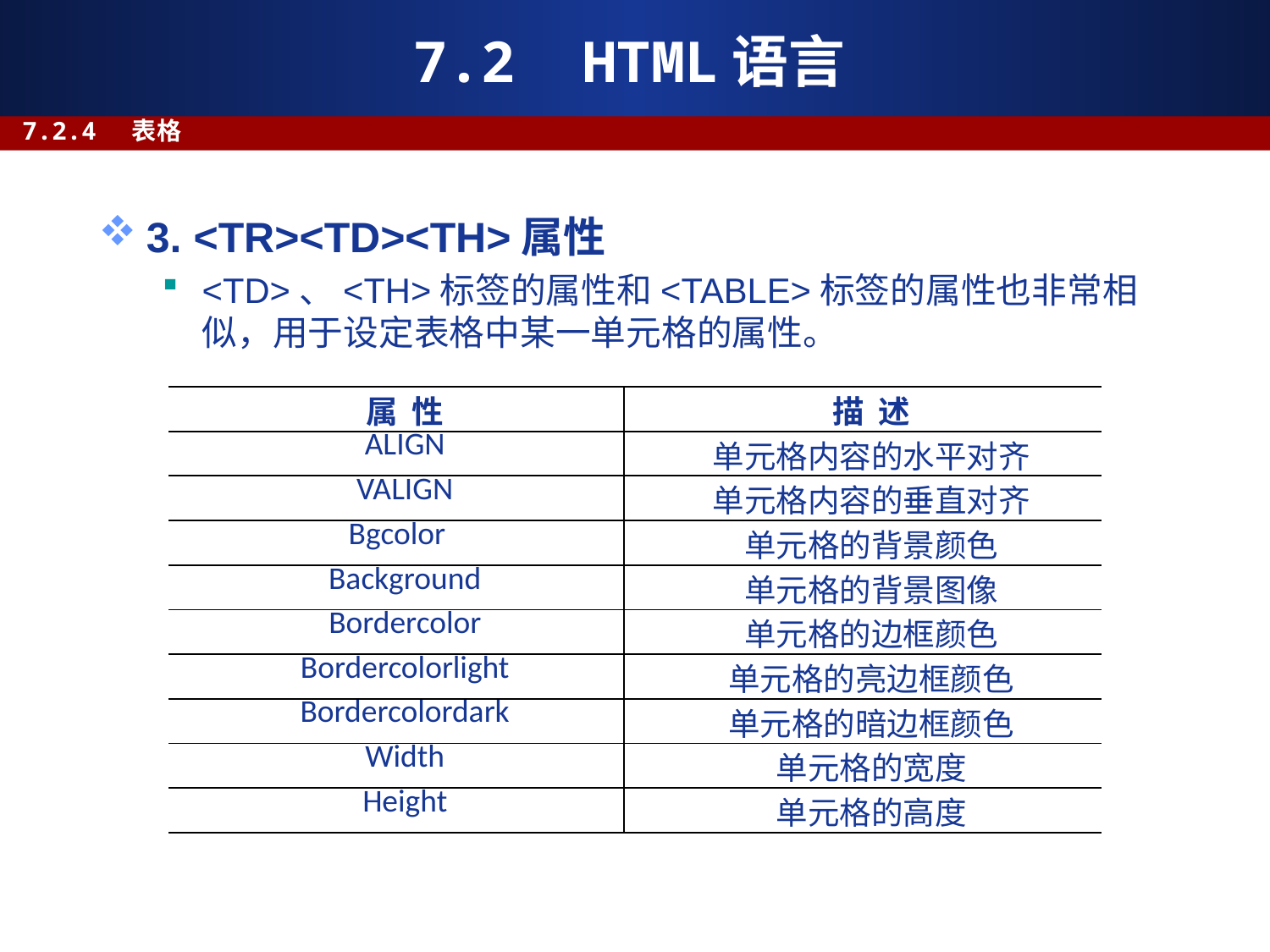

# 7.2  HTML语言
7.2.4  表格
3. <TR><TD><TH>属性
<TD>、<TH>标签的属性和<TABLE>标签的属性也非常相似，用于设定表格中某一单元格的属性。
| 属 性 | 描 述 |
| --- | --- |
| ALIGN | 单元格内容的水平对齐 |
| VALIGN | 单元格内容的垂直对齐 |
| Bgcolor | 单元格的背景颜色 |
| Background | 单元格的背景图像 |
| Bordercolor | 单元格的边框颜色 |
| Bordercolorlight | 单元格的亮边框颜色 |
| Bordercolordark | 单元格的暗边框颜色 |
| Width | 单元格的宽度 |
| Height | 单元格的高度 |